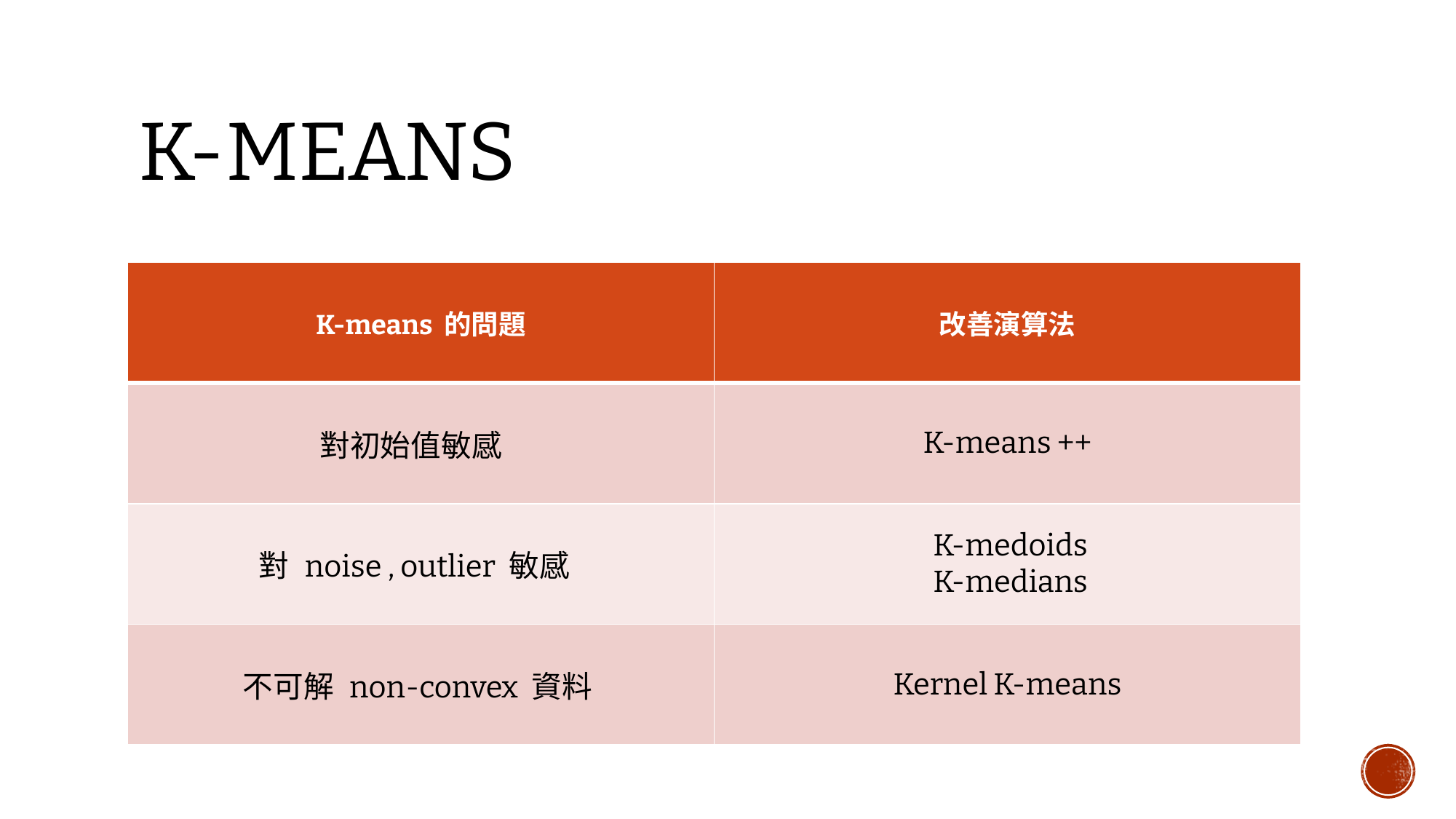

# K-means
| K-means 的問題 | 改善演算法 |
| --- | --- |
| 對初始值敏感 | K-means ++ |
| 對 noise , outlier 敏感 | K-medoids K-medians |
| 不可解 non-convex 資料 | Kernel K-means |